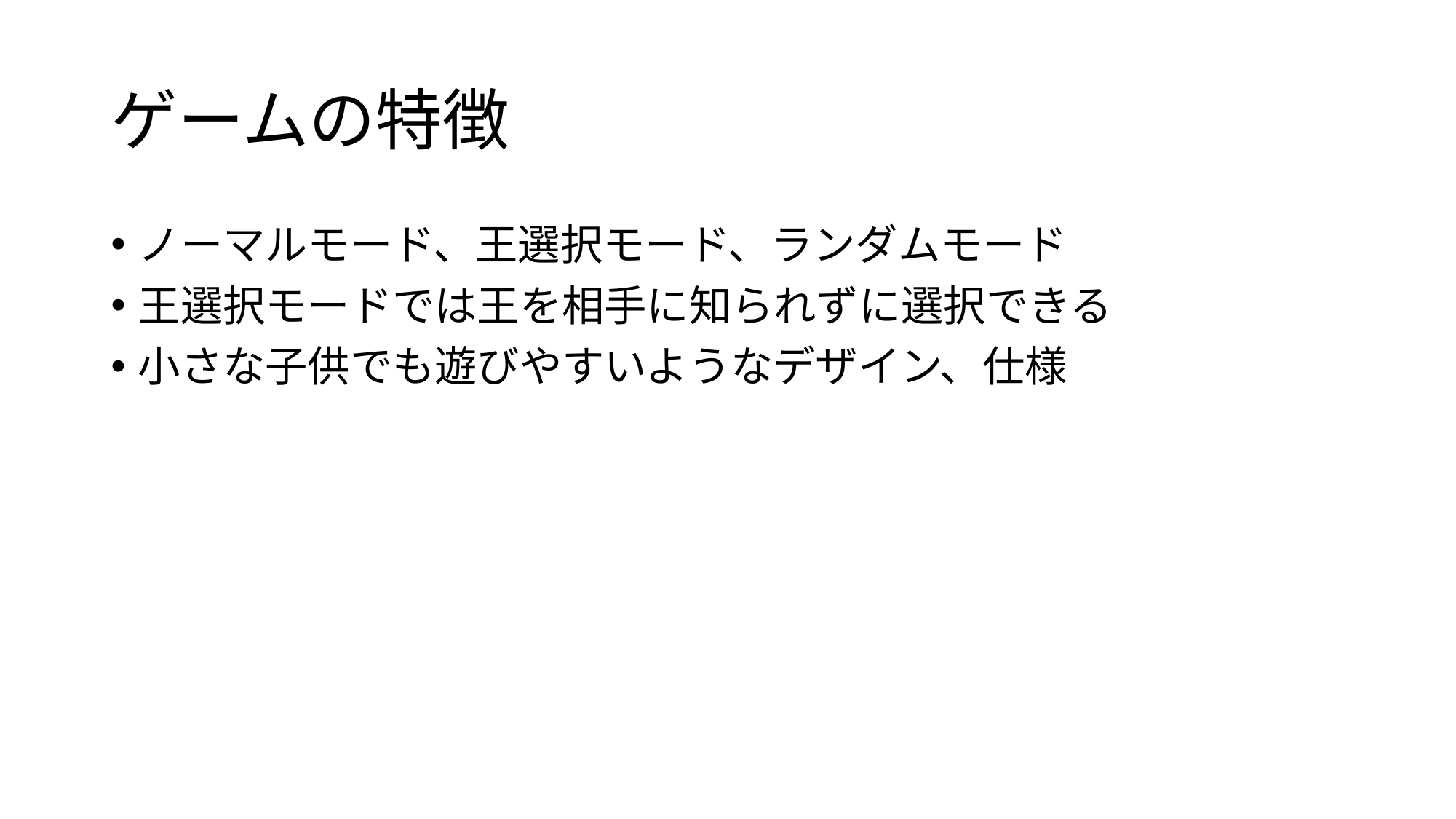

# ゲームの特徴
ノーマルモード、王選択モード、ランダムモード
王選択モードでは王を相手に知られずに選択できる
小さな子供でも遊びやすいようなデザイン、仕様